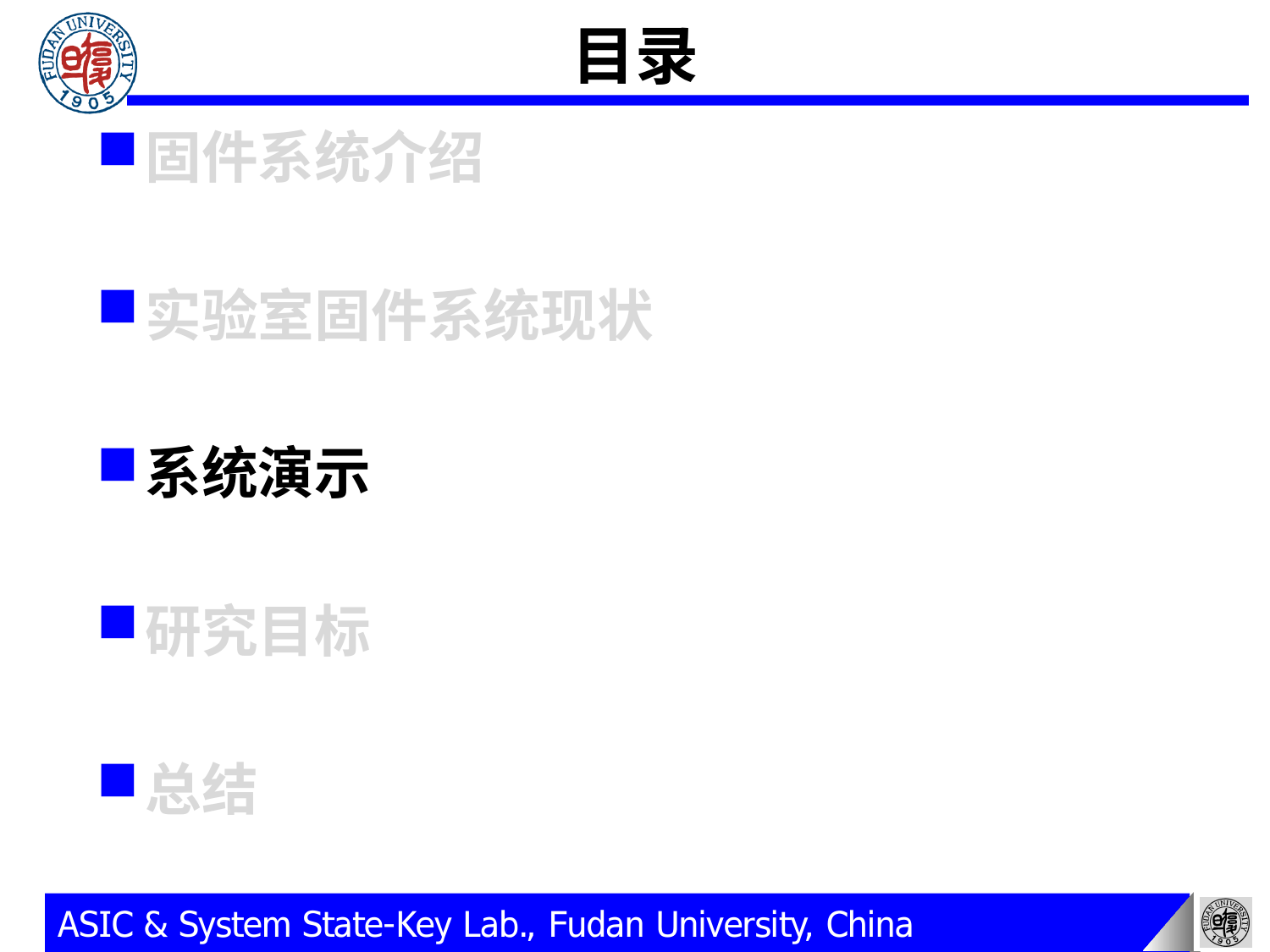

# 目录
固件系统介绍

实验室固件系统现状

系统演示

研究目标

总结